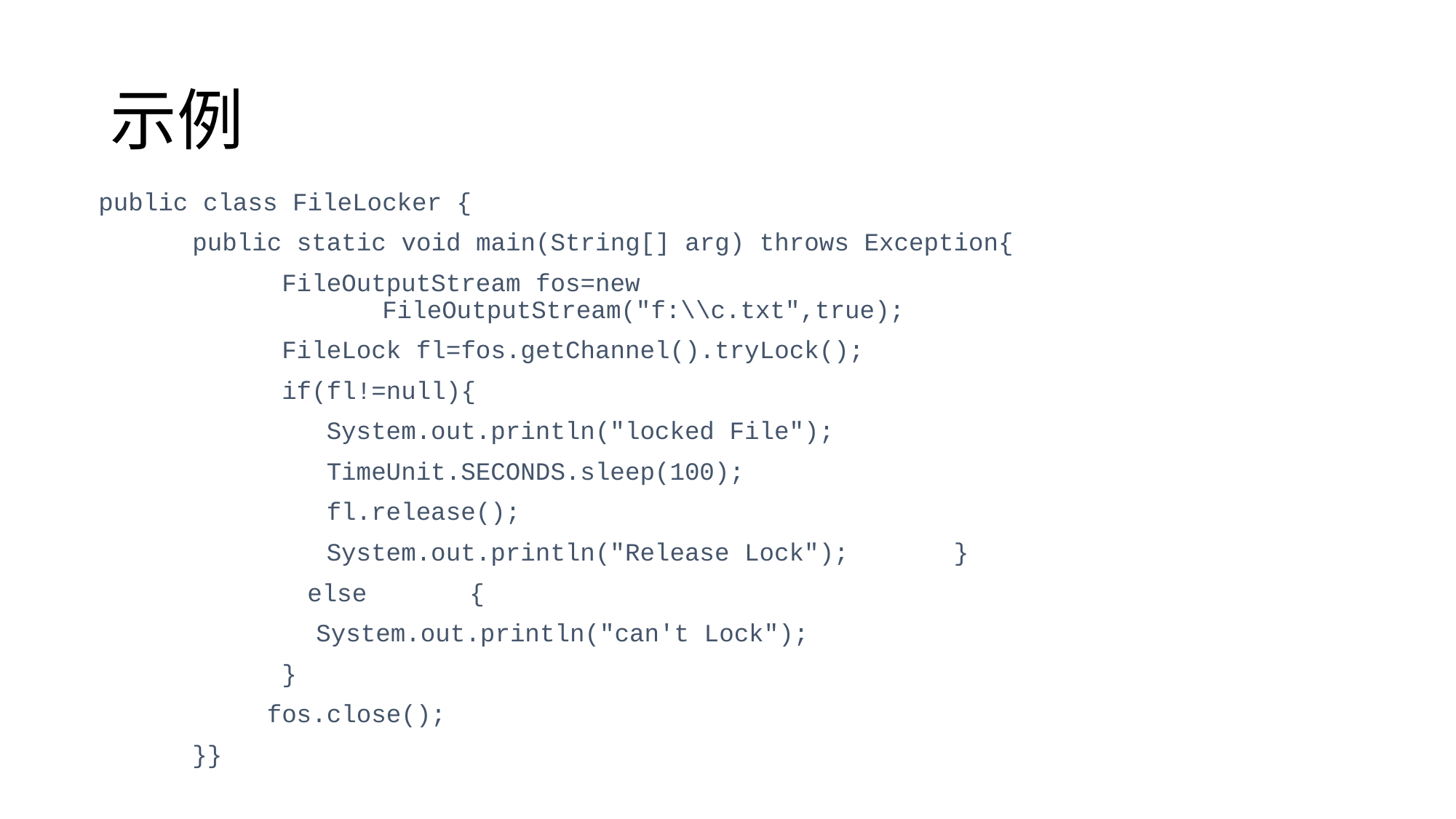

# 示例
public class FileLocker {
	public static void main(String[] arg) throws Exception{
	      FileOutputStream fos=new
                   FileOutputStream("f:\\c.txt",true);
	      FileLock fl=fos.getChannel().tryLock();
	      if(fl!=null){
	         System.out.println("locked File");
	         TimeUnit.SECONDS.sleep(100);
	         fl.release();
	         System.out.println("Release Lock");	       }
              else	      {
	    	  System.out.println("can't Lock");
	      }
	     fos.close();
	}}
15